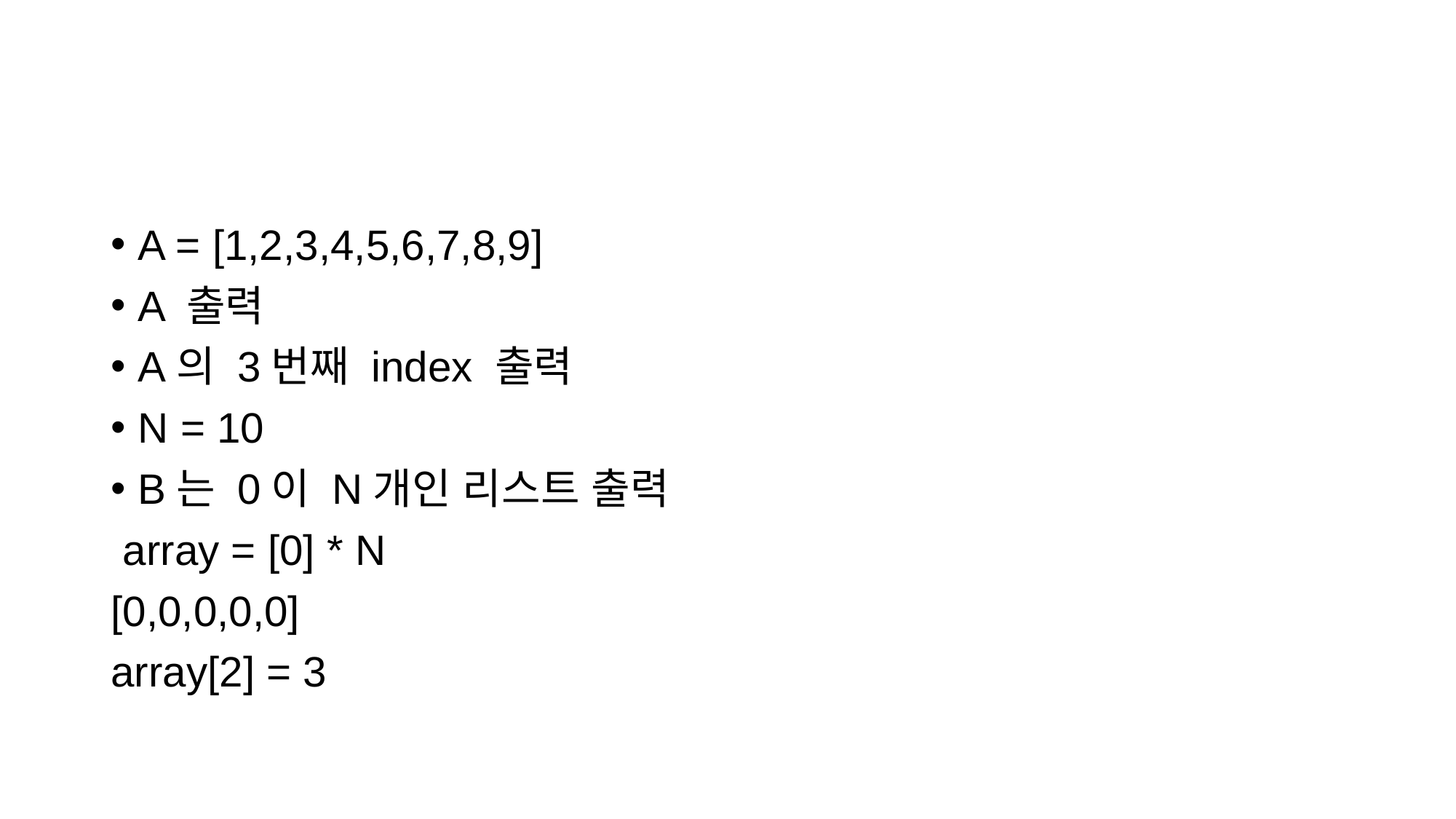

#
A = [1,2,3,4,5,6,7,8,9]
A 출력
A의 3번째 index 출력
N = 10
B는 0이 N개인 리스트 출력
 array = [0] * N
[0,0,0,0,0]
array[2] = 3